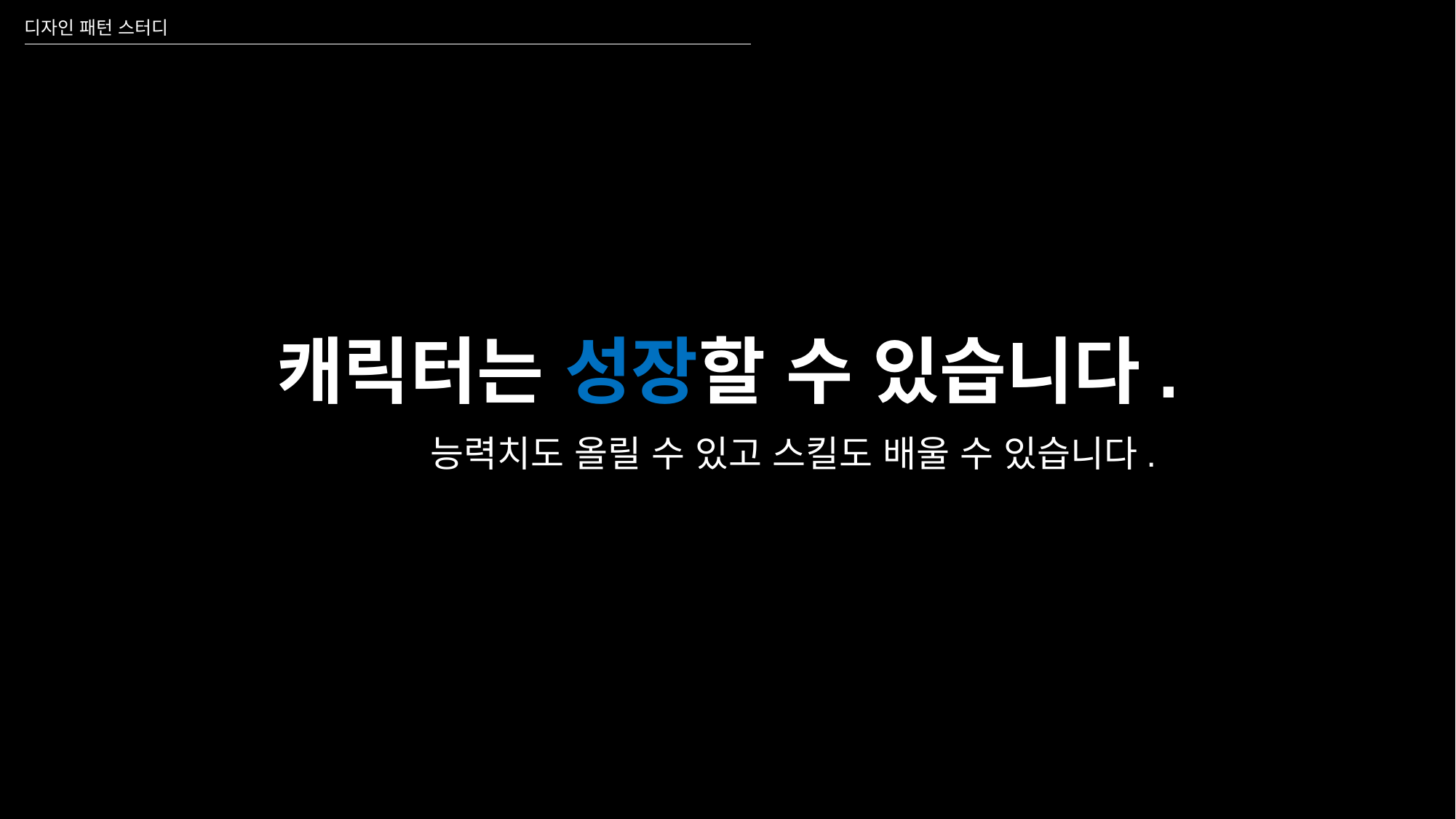

디자인 패턴 스터디
# 캐릭터는 성장할 수 있습니다.
능력치도 올릴 수 있고 스킬도 배울 수 있습니다.